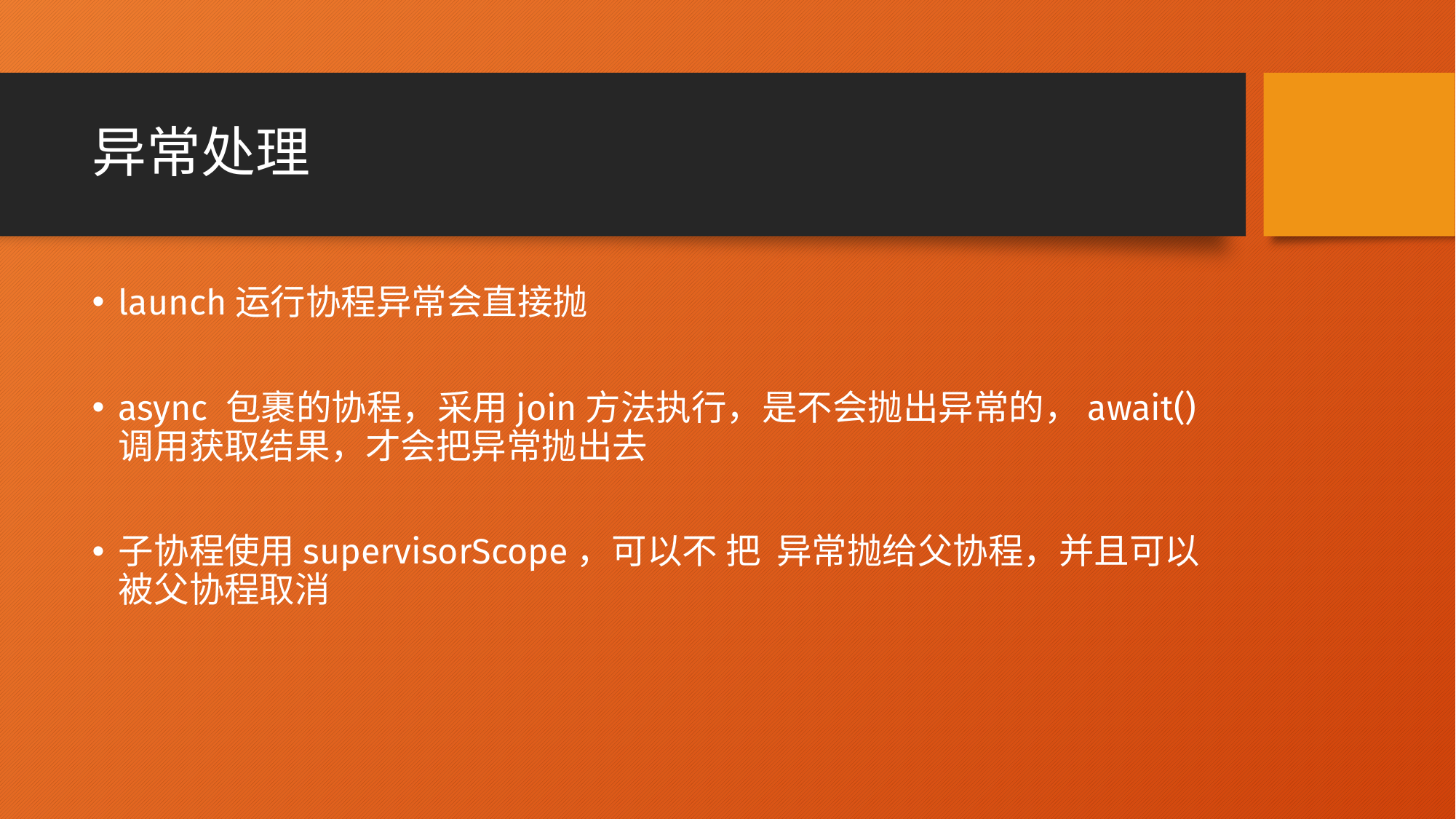

# 异常处理
launch运行协程异常会直接抛

async 包裹的协程，采用join方法执行，是不会抛出异常的，await()调用获取结果，才会把异常抛出去

子协程使用supervisorScope，可以不 把  异常抛给父协程，并且可以被父协程取消